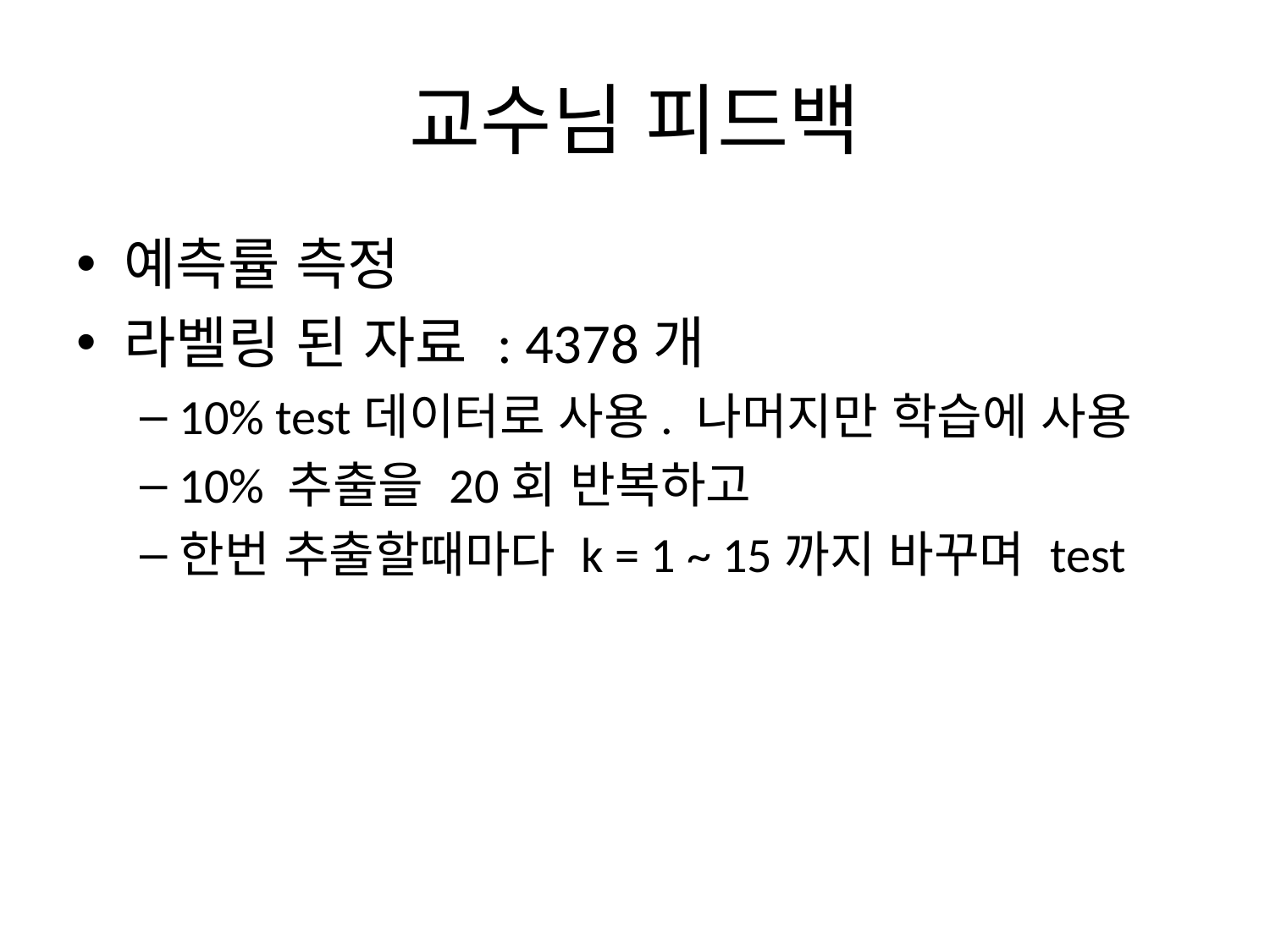

# 교수님 피드백
예측률 측정
라벨링 된 자료 : 4378개
10% test데이터로 사용. 나머지만 학습에 사용
10% 추출을 20회 반복하고
한번 추출할때마다 k = 1 ~ 15까지 바꾸며 test